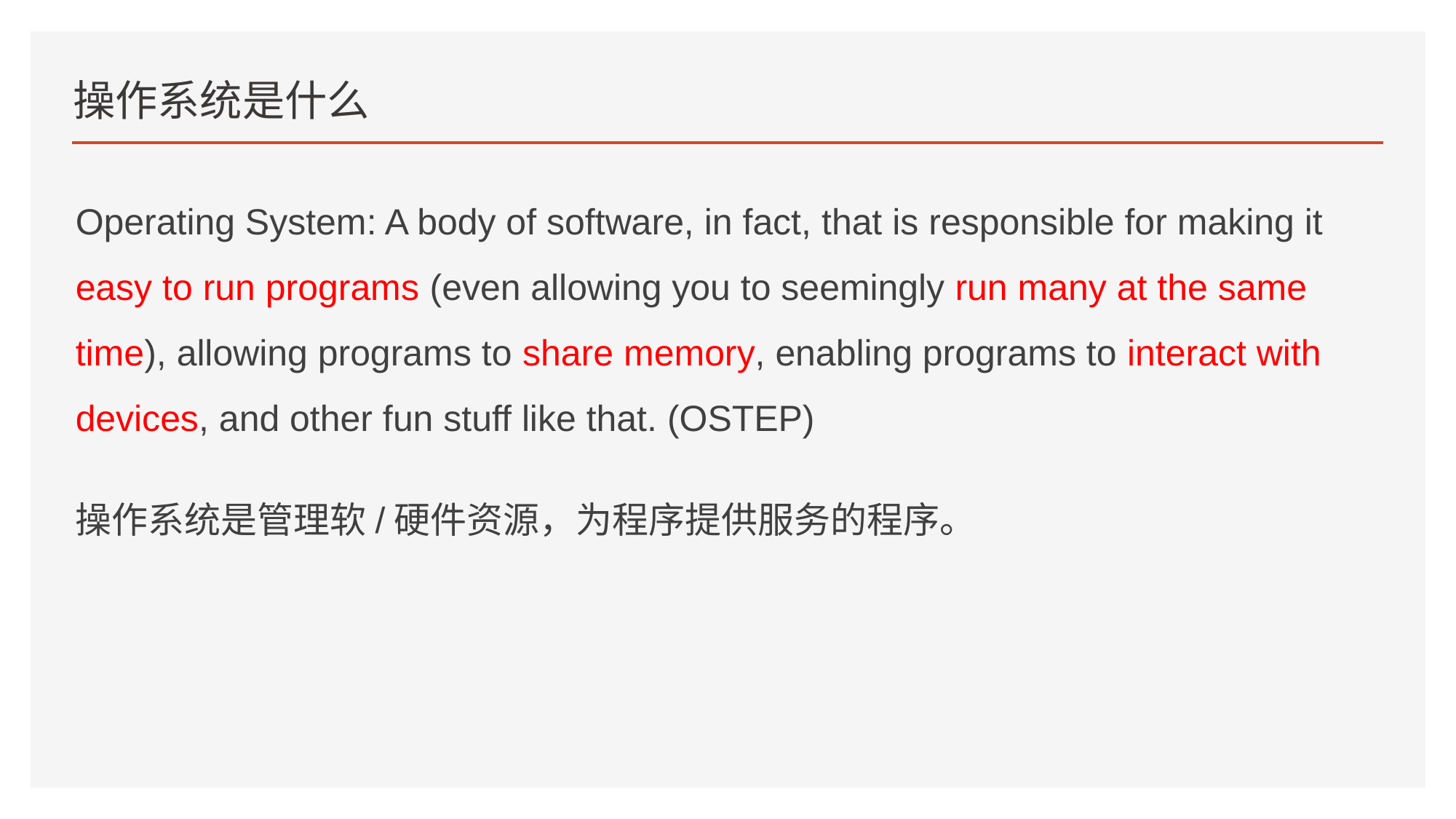

# 操作系统是什么
Operating System: A body of software, in fact, that is responsible for making it easy to run programs (even allowing you to seemingly run many at the same time), allowing programs to share memory, enabling programs to interact with devices, and other fun stuff like that. (OSTEP)
操作系统是管理软/硬件资源，为程序提供服务的程序。